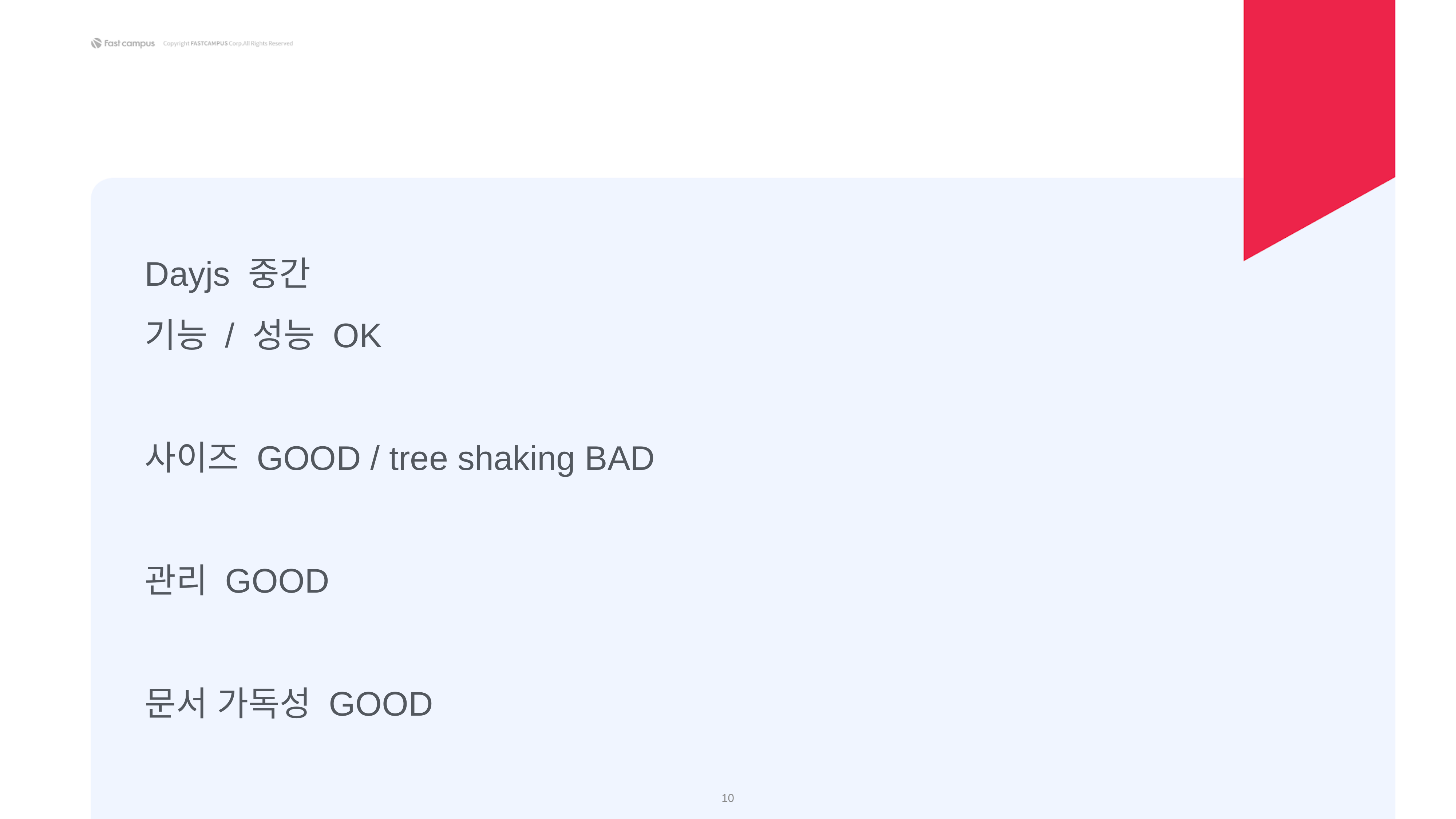

Dayjs 중간
기능 / 성능 OK

사이즈 GOOD / tree shaking BAD

관리 GOOD

문서 가독성 GOOD
10